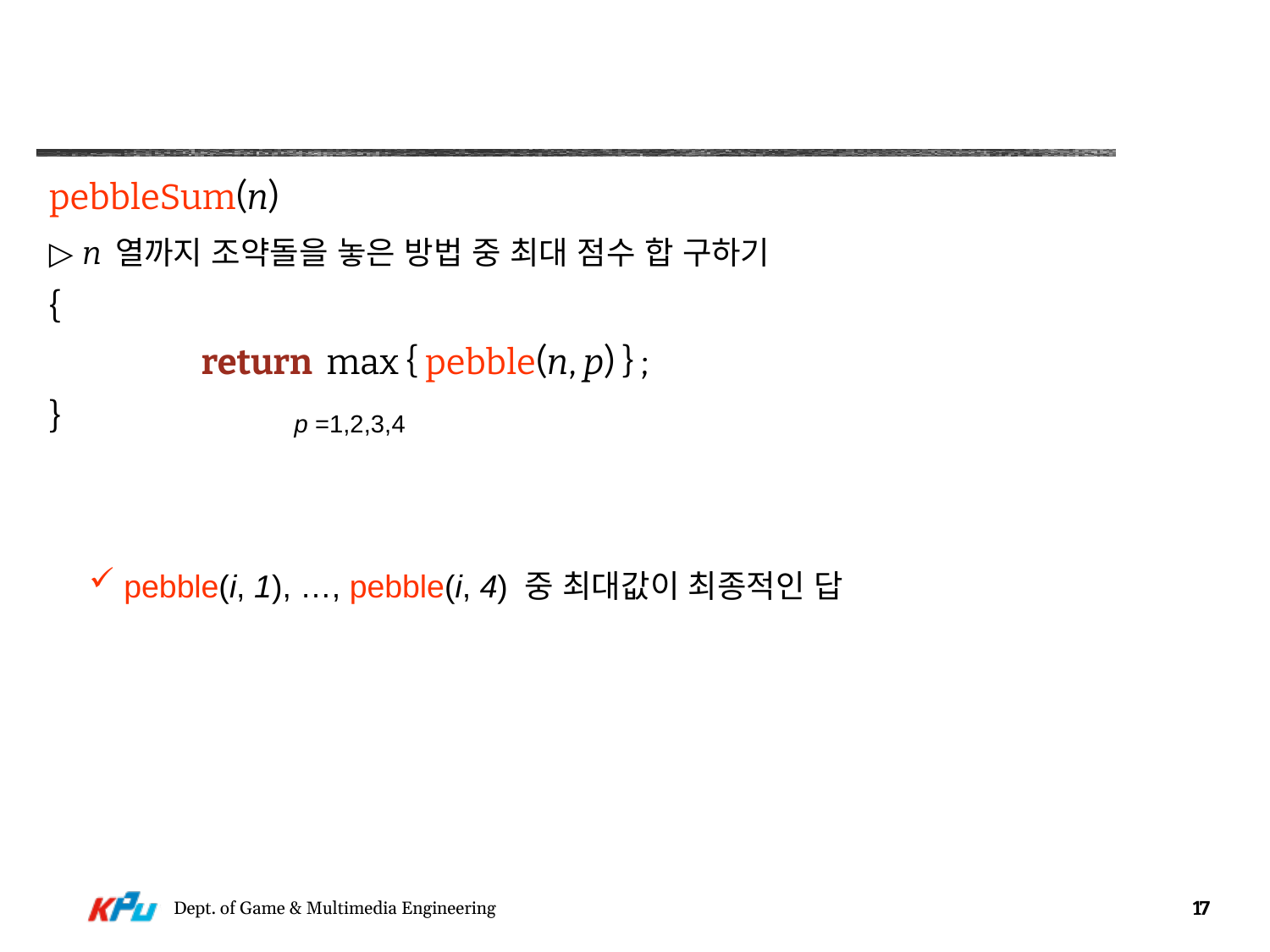

#
pebbleSum(n)
▷ n 열까지 조약돌을 놓은 방법 중 최대 점수 합 구하기
{
		return  max { pebble(n, p) } ;
}
p =1,2,3,4
 pebble(i, 1), …, pebble(i, 4) 중 최대값이 최종적인 답

Dept. of Game & Multimedia Engineering
17